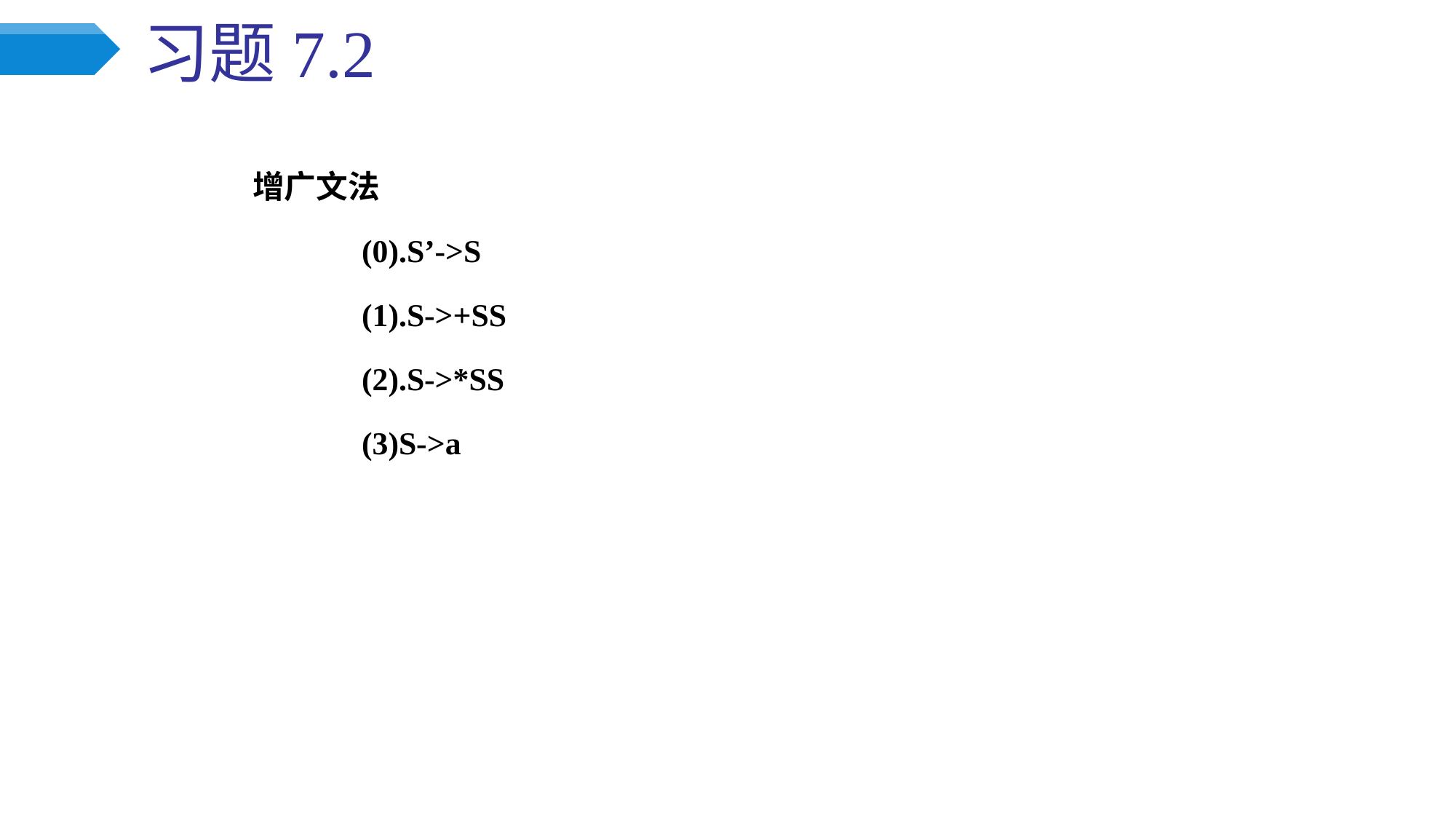

# 习题7.2
增广文法
	(0).S’->S
	(1).S->+SS
	(2).S->*SS
	(3)S->a